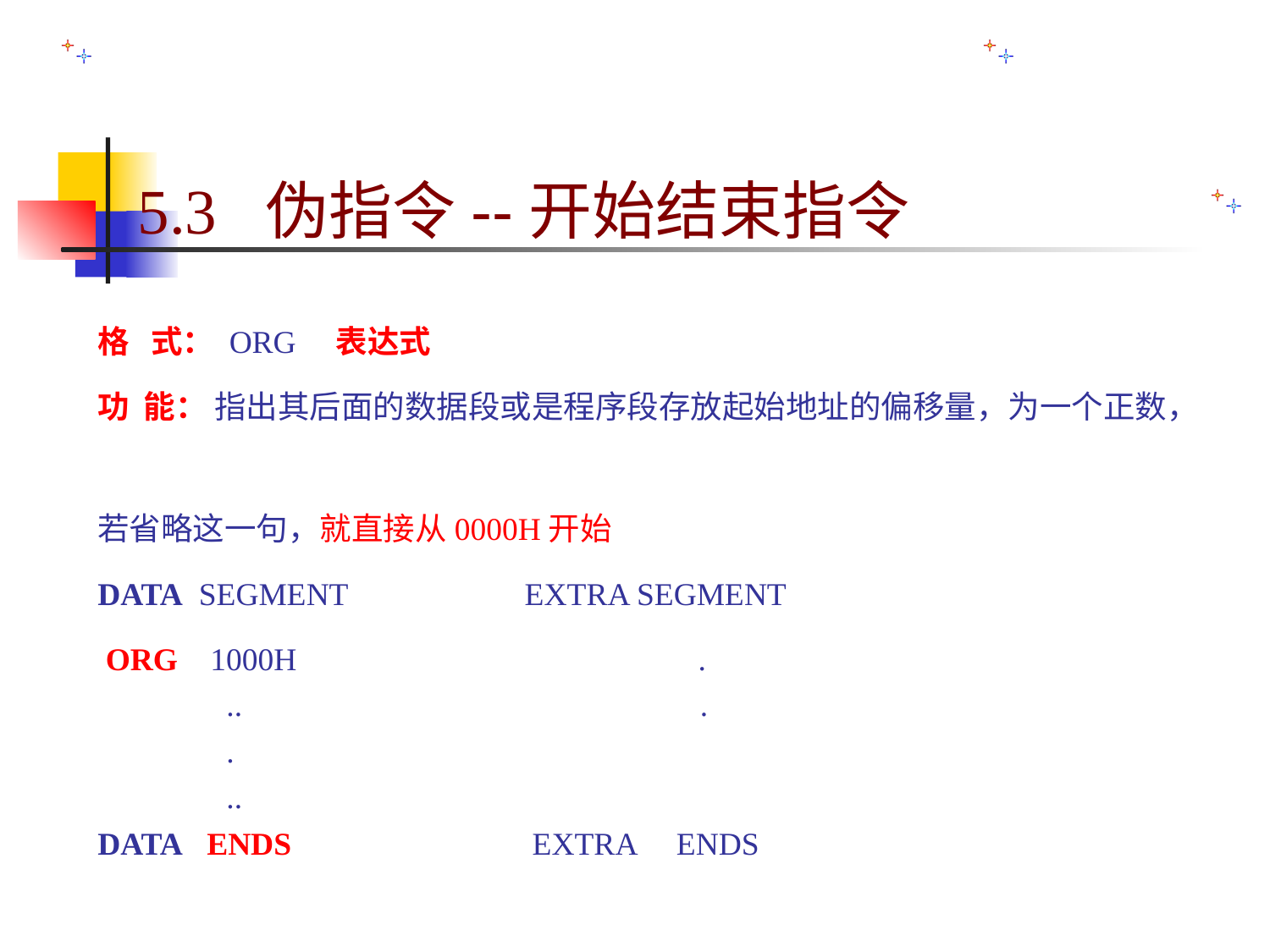

# 5.3  伪指令--开始结束指令
格   式： ORG    表达式
功  能： 指出其后面的数据段或是程序段存放起始地址的偏移量，为一个正数，
若省略这一句，就直接从0000H开始
DATA  SEGMENT                      EXTRA SEGMENT
 ORG    1000H                                                  .
                ..                                                         .
                .
                ..
DATA   ENDS                              EXTRA     ENDS